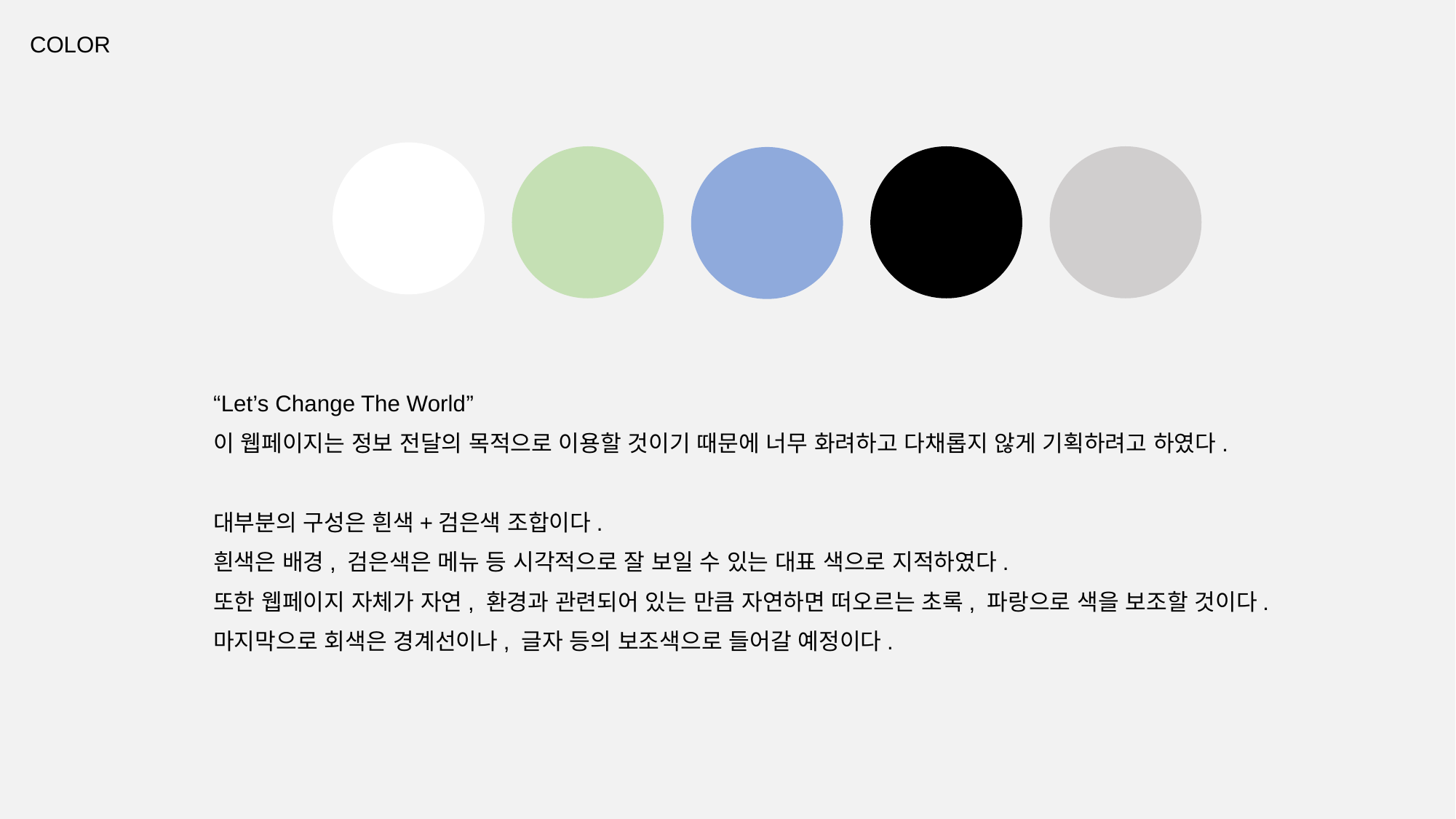

# COLOR

“Let’s Change The World”
이 웹페이지는 정보 전달의 목적으로 이용할 것이기 때문에 너무 화려하고 다채롭지 않게 기획하려고 하였다.

대부분의 구성은 흰색+검은색 조합이다.
흰색은 배경, 검은색은 메뉴 등 시각적으로 잘 보일 수 있는 대표 색으로 지적하였다.
또한 웹페이지 자체가 자연, 환경과 관련되어 있는 만큼 자연하면 떠오르는 초록, 파랑으로 색을 보조할 것이다.
마지막으로 회색은 경계선이나, 글자 등의 보조색으로 들어갈 예정이다.